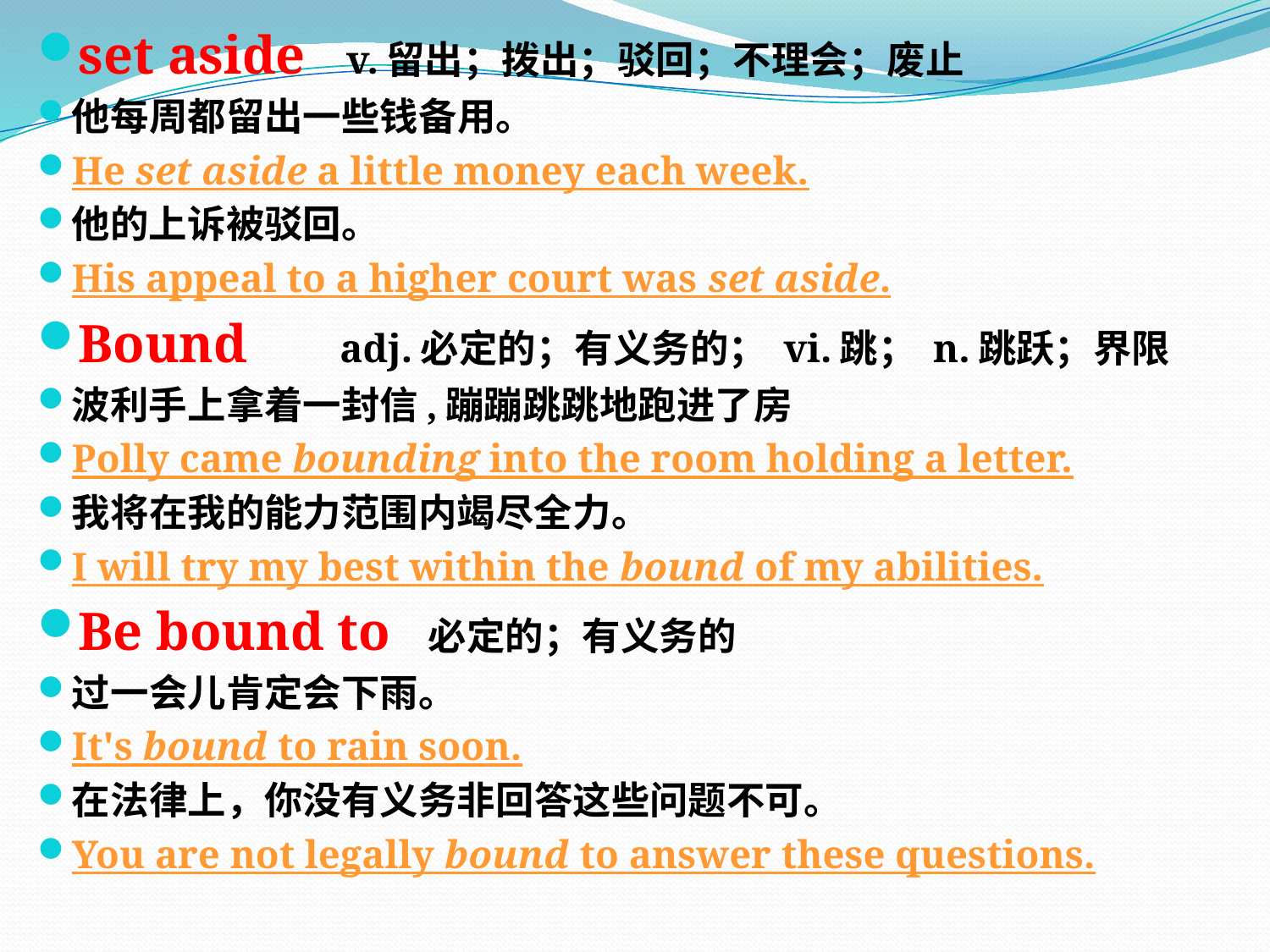

set aside   v.留出；拨出；驳回；不理会；废止
他每周都留出一些钱备用。
He set aside a little money each week.
他的上诉被驳回。
His appeal to a higher court was set aside.
Bound 　 adj.必定的；有义务的； vi.跳； n.跳跃；界限
波利手上拿着一封信,蹦蹦跳跳地跑进了房
Polly came bounding into the room holding a letter.
我将在我的能力范围内竭尽全力。
I will try my best within the bound of my abilities.
Be bound to  必定的；有义务的
过一会儿肯定会下雨。
It's bound to rain soon.
在法律上，你没有义务非回答这些问题不可。
You are not legally bound to answer these questions.